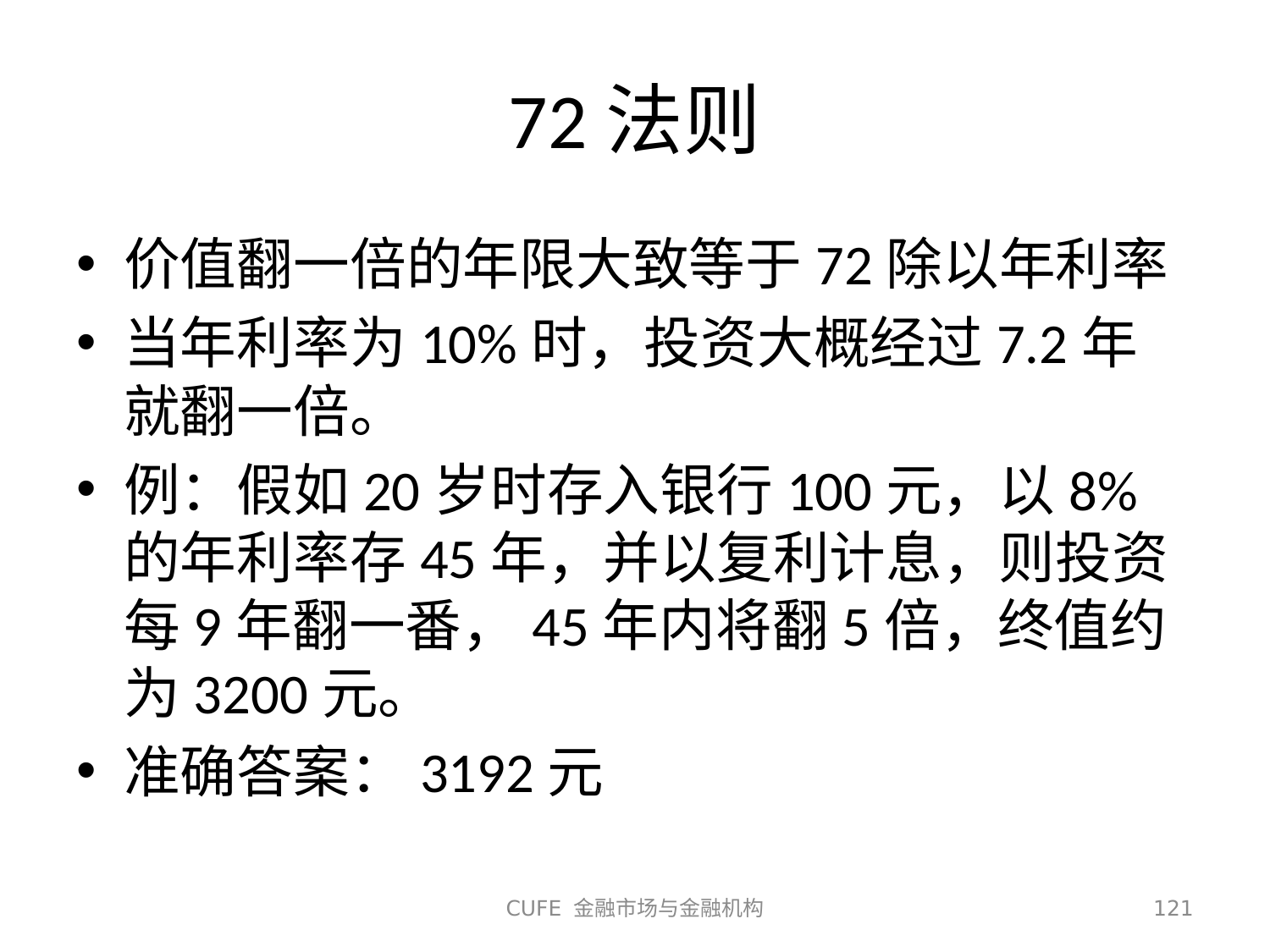

# 72法则
价值翻一倍的年限大致等于72除以年利率
当年利率为10%时，投资大概经过7.2年就翻一倍。
例：假如20岁时存入银行100元，以8%的年利率存45年，并以复利计息，则投资每9年翻一番，45年内将翻5倍，终值约为3200元。
准确答案：3192元
CUFE 金融市场与金融机构
121